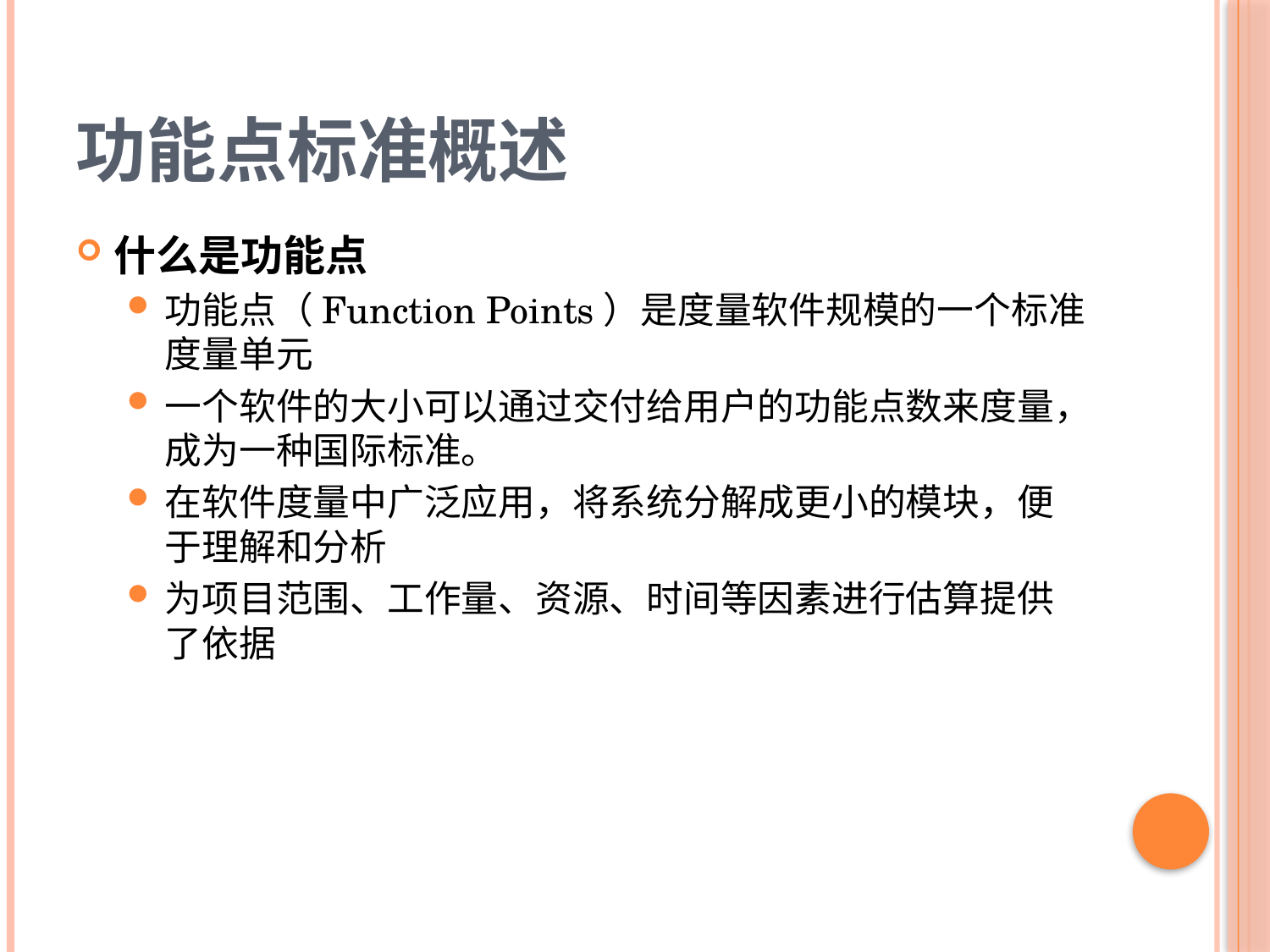

# 功能点标准概述
什么是功能点
功能点（Function Points）是度量软件规模的一个标准度量单元
一个软件的大小可以通过交付给用户的功能点数来度量，成为一种国际标准。
在软件度量中广泛应用，将系统分解成更小的模块，便于理解和分析
为项目范围、工作量、资源、时间等因素进行估算提供了依据